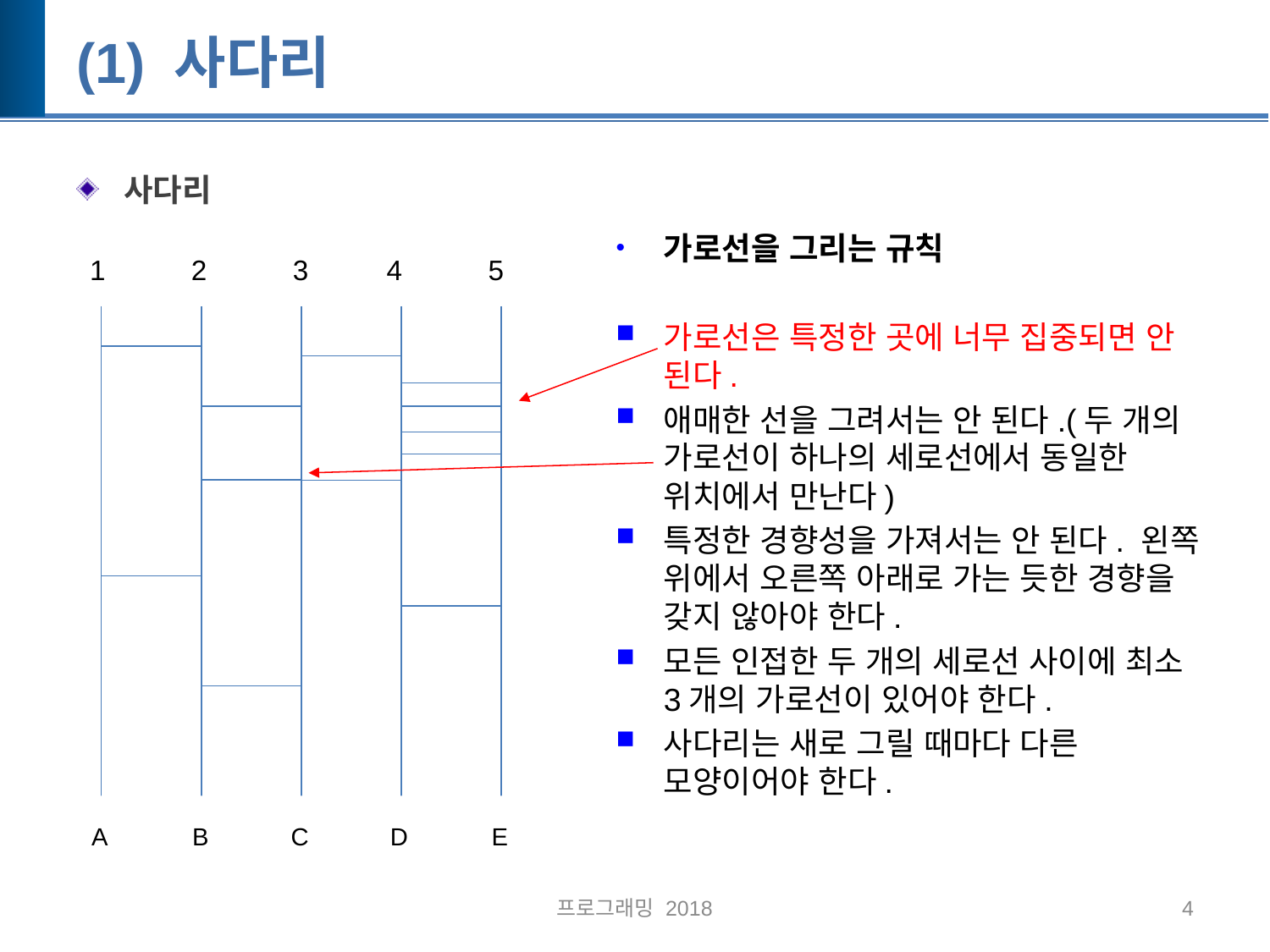

# (1) 사다리
사다리

가로선을 그리는 규칙

가로선은 특정한 곳에 너무 집중되면 안 된다.
애매한 선을 그려서는 안 된다.(두 개의 가로선이 하나의 세로선에서 동일한 위치에서 만난다)
특정한 경향성을 가져서는 안 된다. 왼쪽 위에서 오른쪽 아래로 가는 듯한 경향을 갖지 않아야 한다.
모든 인접한 두 개의 세로선 사이에 최소 3개의 가로선이 있어야 한다.
사다리는 새로 그릴 때마다 다른 모양이어야 한다.
    1           2           3          4           5
A
B
C
D
E
프로그래밍 2018
4